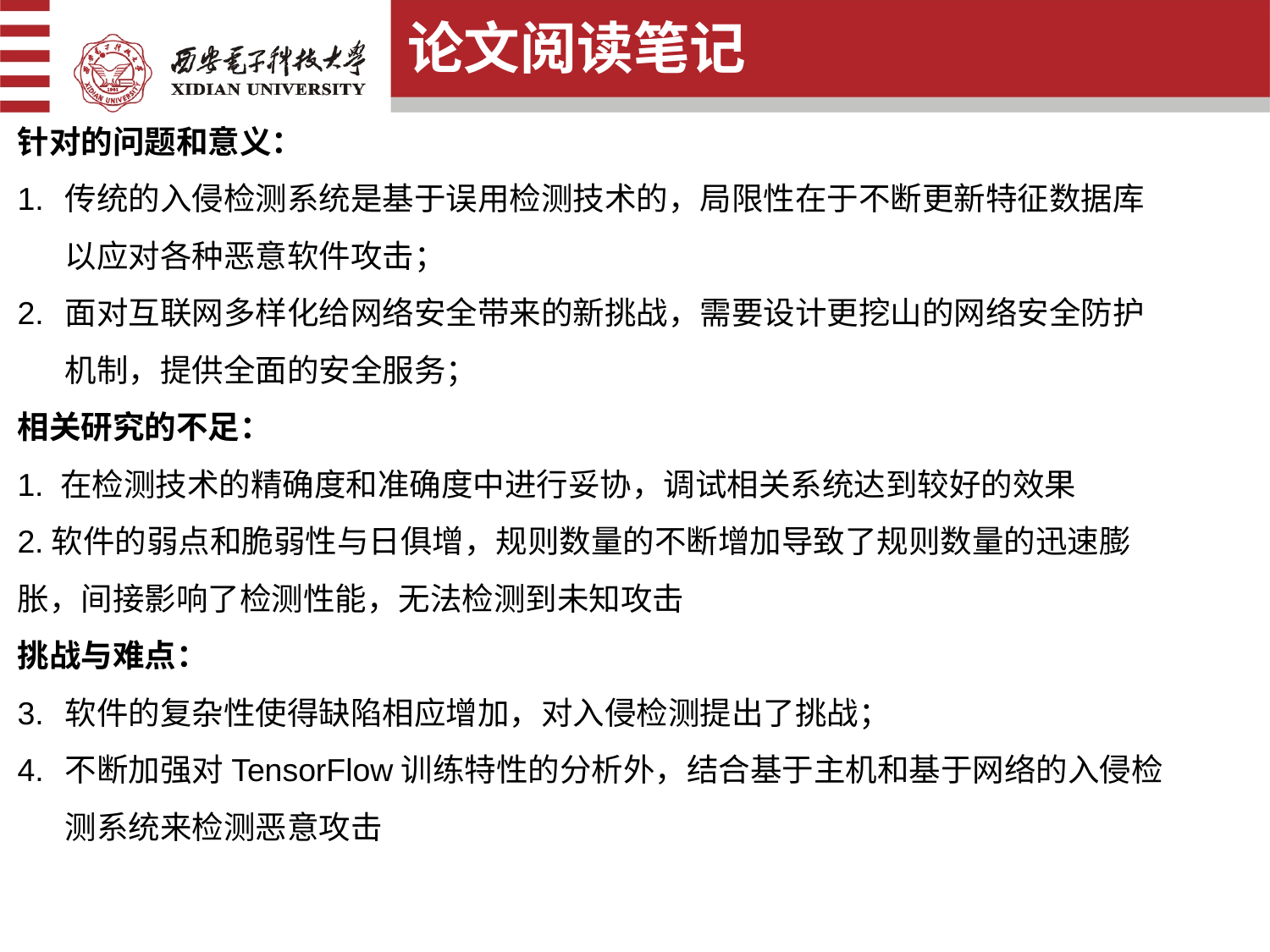

论文阅读笔记
针对的问题和意义：
传统的入侵检测系统是基于误用检测技术的，局限性在于不断更新特征数据库以应对各种恶意软件攻击；
面对互联网多样化给网络安全带来的新挑战，需要设计更挖山的网络安全防护机制，提供全面的安全服务；
相关研究的不足：
1. 在检测技术的精确度和准确度中进行妥协，调试相关系统达到较好的效果
2.软件的弱点和脆弱性与日俱增，规则数量的不断增加导致了规则数量的迅速膨胀，间接影响了检测性能，无法检测到未知攻击
挑战与难点：
软件的复杂性使得缺陷相应增加，对入侵检测提出了挑战；
不断加强对TensorFlow训练特性的分析外，结合基于主机和基于网络的入侵检测系统来检测恶意攻击